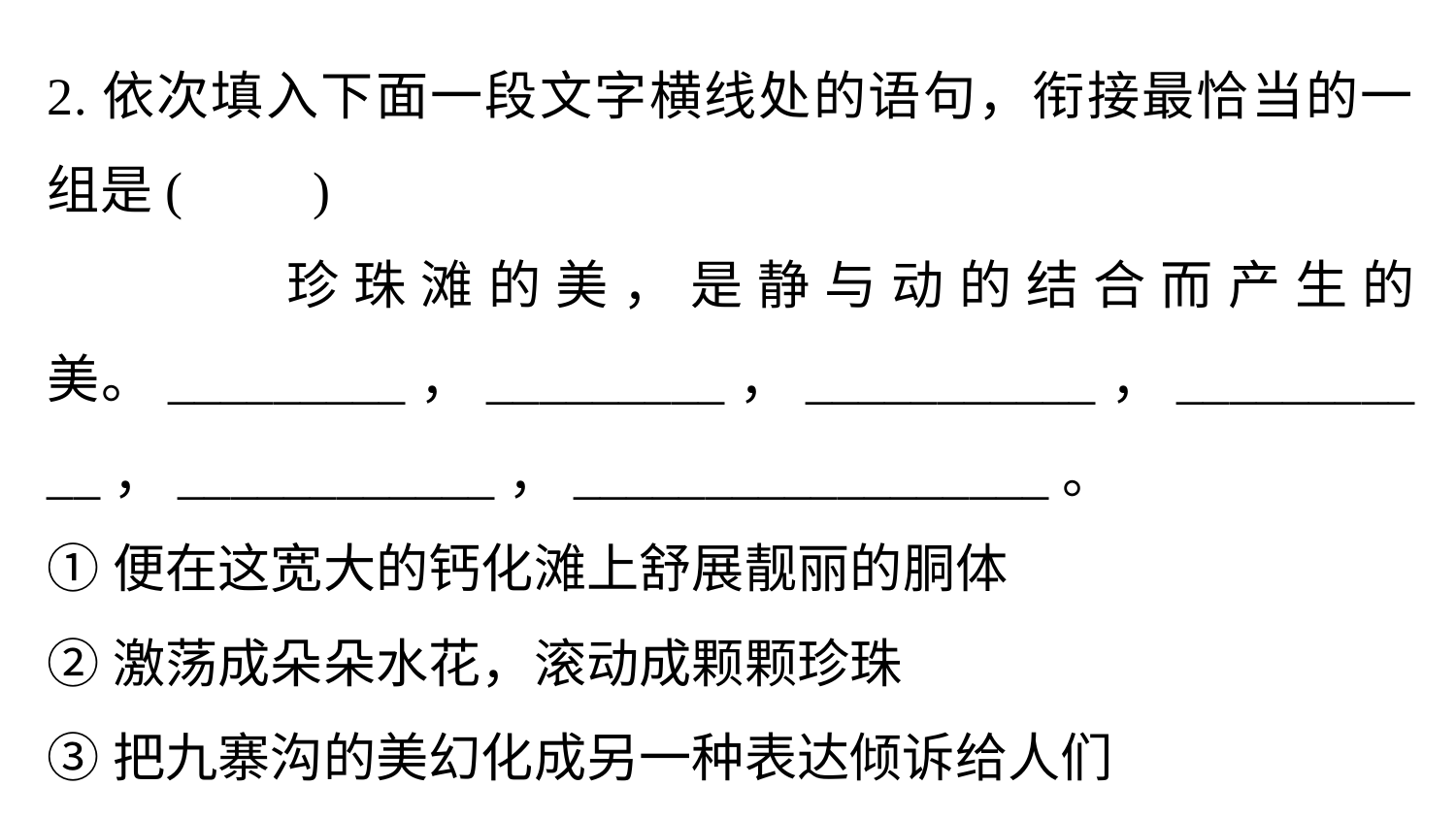

2.依次填入下面一段文字横线处的语句，衔接最恰当的一组是(　　)
        珍珠滩的美，是静与动的结合而产生的美。_________，_________，___________，___________，____________，__________________。
①便在这宽大的钙化滩上舒展靓丽的胴体
②激荡成朵朵水花，滚动成颗颗珍珠
③把九寨沟的美幻化成另一种表达倾诉给人们